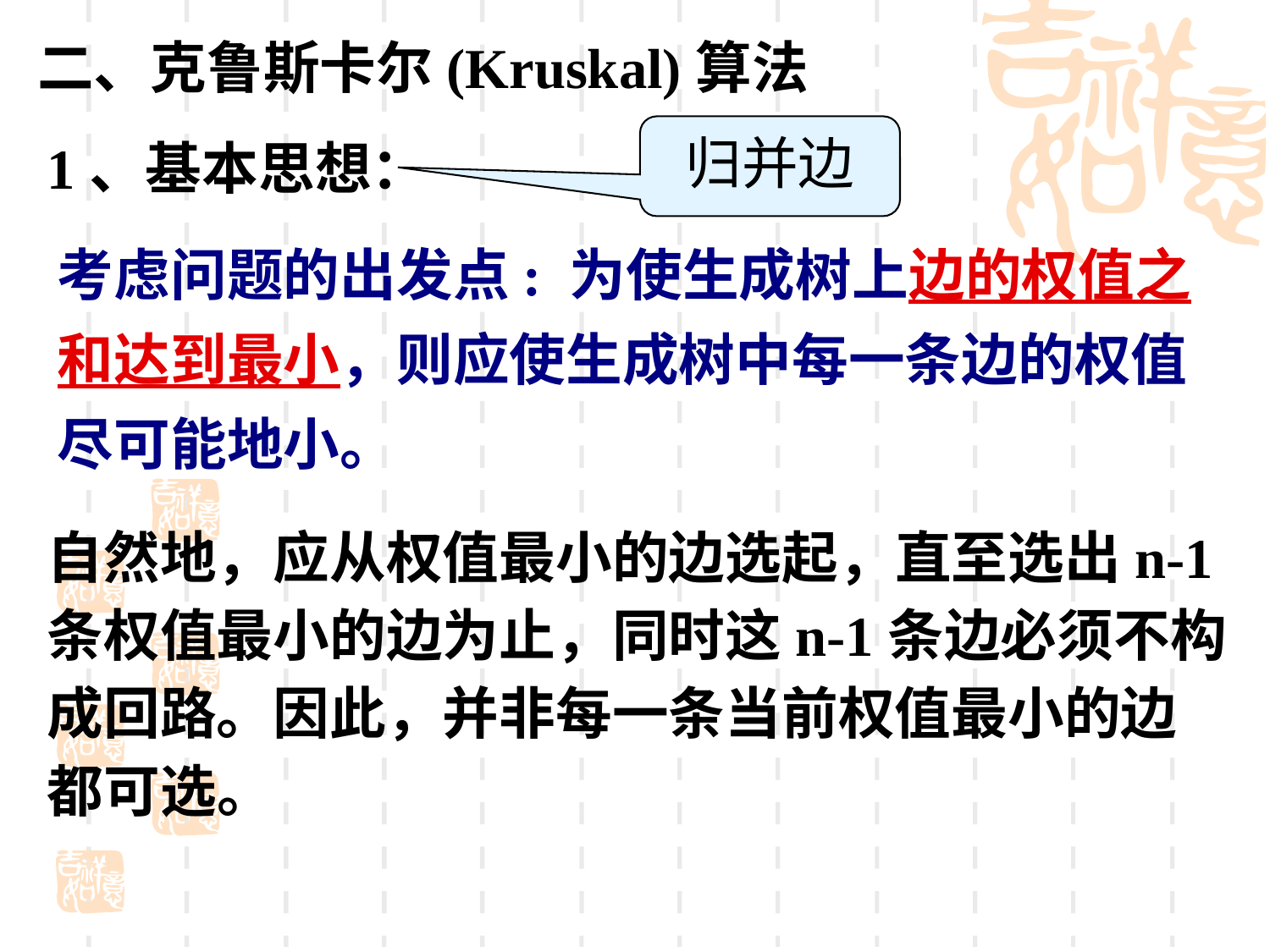

二、克鲁斯卡尔(Kruskal)算法
1、基本思想：
归并边
考虑问题的出发点: 为使生成树上边的权值之和达到最小，则应使生成树中每一条边的权值尽可能地小。
自然地，应从权值最小的边选起，直至选出n-1条权值最小的边为止，同时这n-1条边必须不构成回路。因此，并非每一条当前权值最小的边都可选。